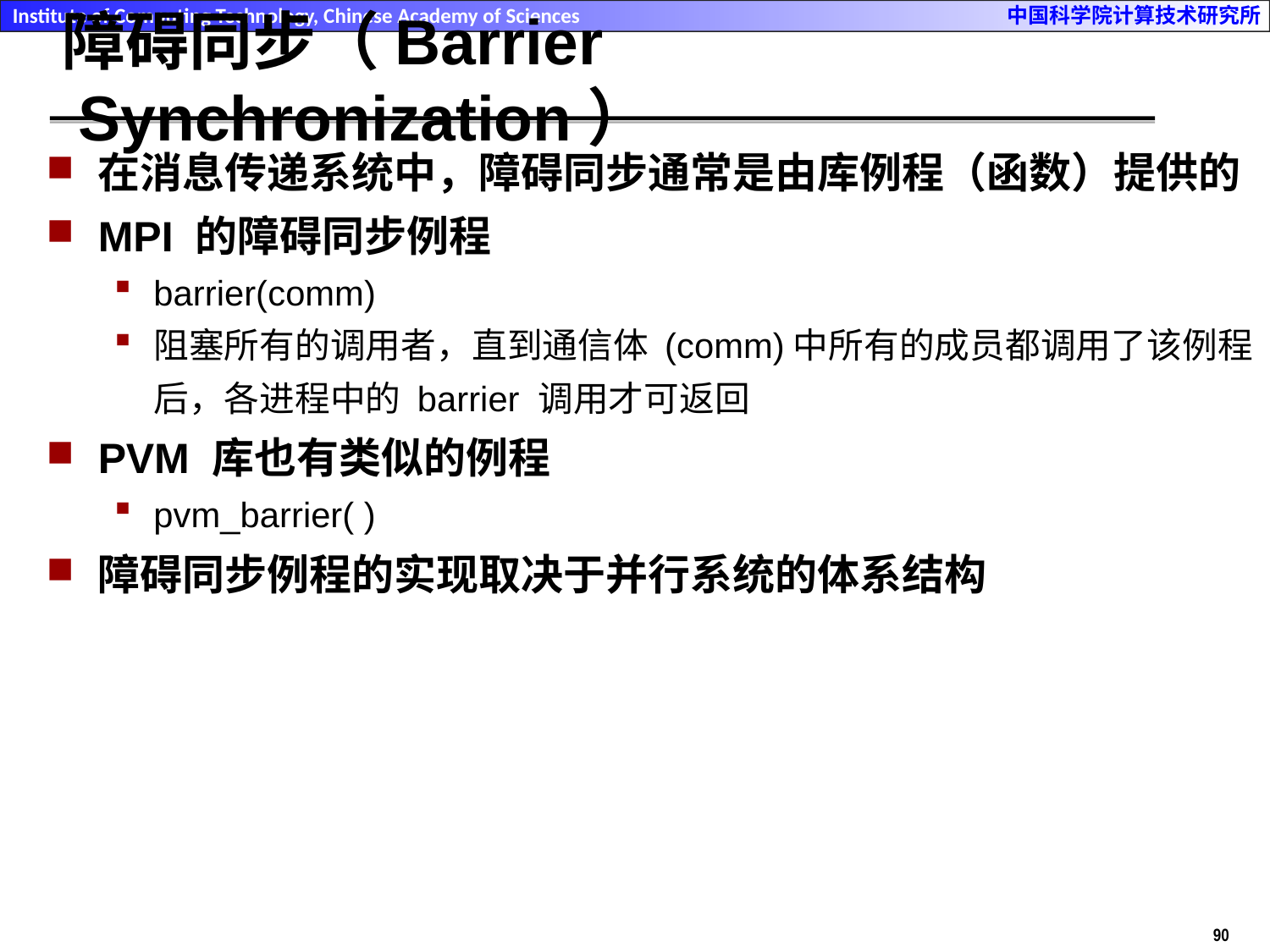

# 障碍同步（Barrier Synchronization）
在消息传递系统中，障碍同步通常是由库例程（函数）提供的
MPI 的障碍同步例程
barrier(comm)
阻塞所有的调用者，直到通信体 (comm)中所有的成员都调用了该例程后，各进程中的 barrier 调用才可返回
PVM 库也有类似的例程
pvm_barrier( )
障碍同步例程的实现取决于并行系统的体系结构